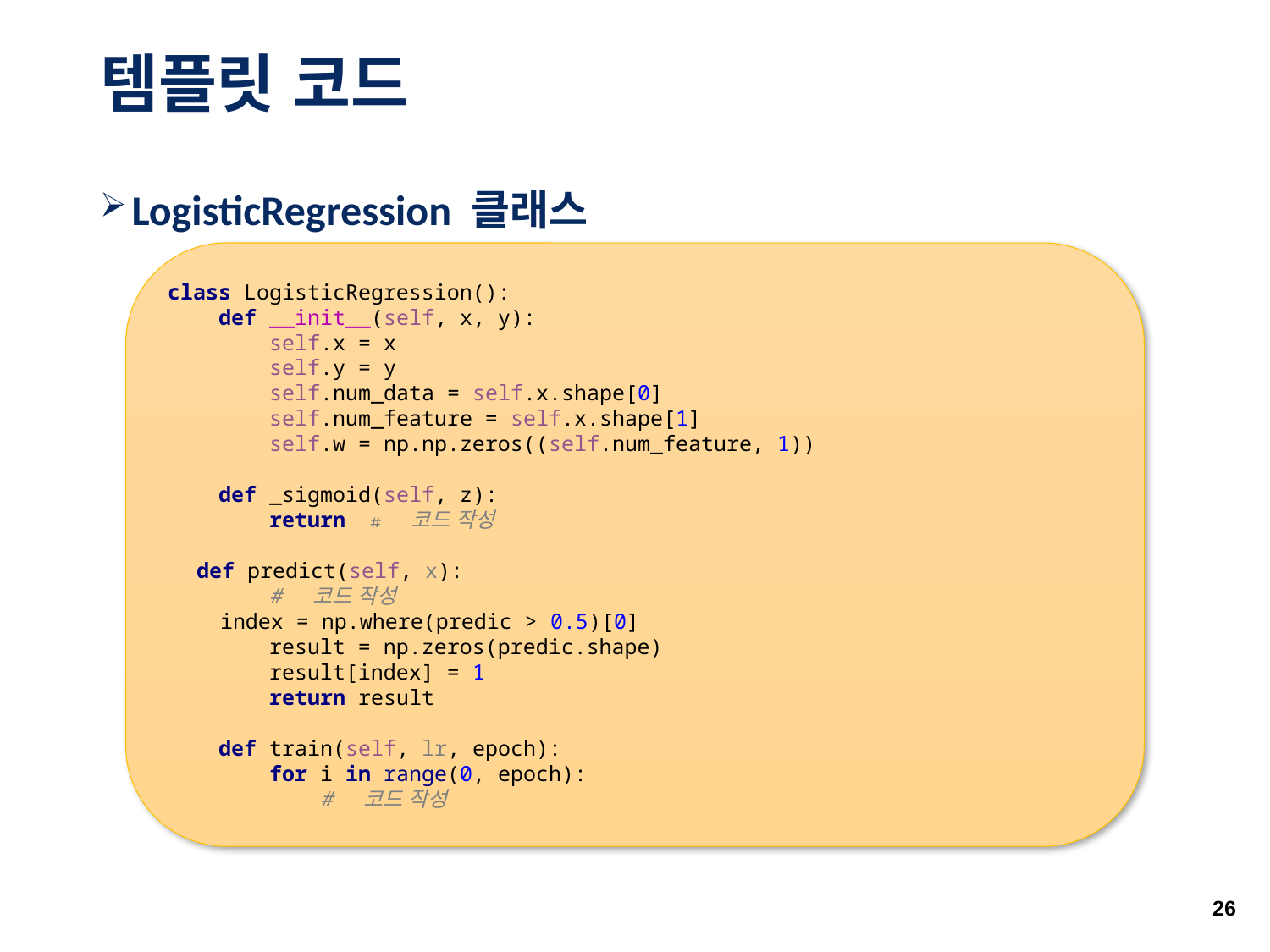

# 템플릿 코드
LogisticRegression 클래스

class LogisticRegression():
    def __init__(self, x, y):
        self.x = x
        self.y = y
        self.num_data = self.x.shape[0]
        self.num_feature = self.x.shape[1]
        self.w = np.np.zeros((self.num_feature, 1))
    def _sigmoid(self, z):
        return  #  코드 작성
    def predict(self, x):
        #  코드 작성
        index = np.where(predic > 0.5)[0]
        result = np.zeros(predic.shape)
        result[index] = 1
        return result
    def train(self, lr, epoch):
        for i in range(0, epoch):
            #  코드 작성
26